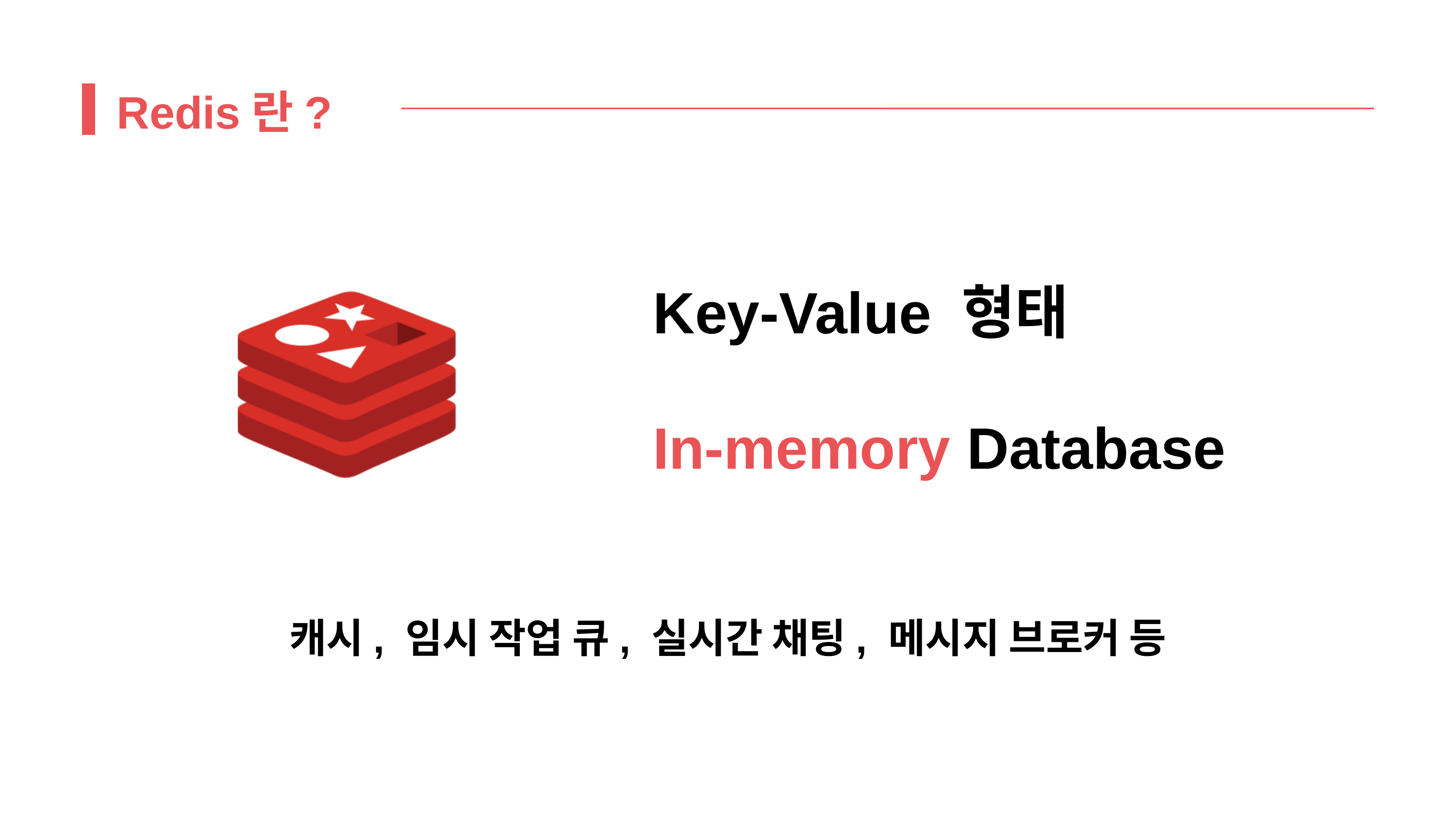

Redis란?

Key-Value 형태

In-memory Database
캐시, 임시 작업 큐, 실시간 채팅, 메시지 브로커 등